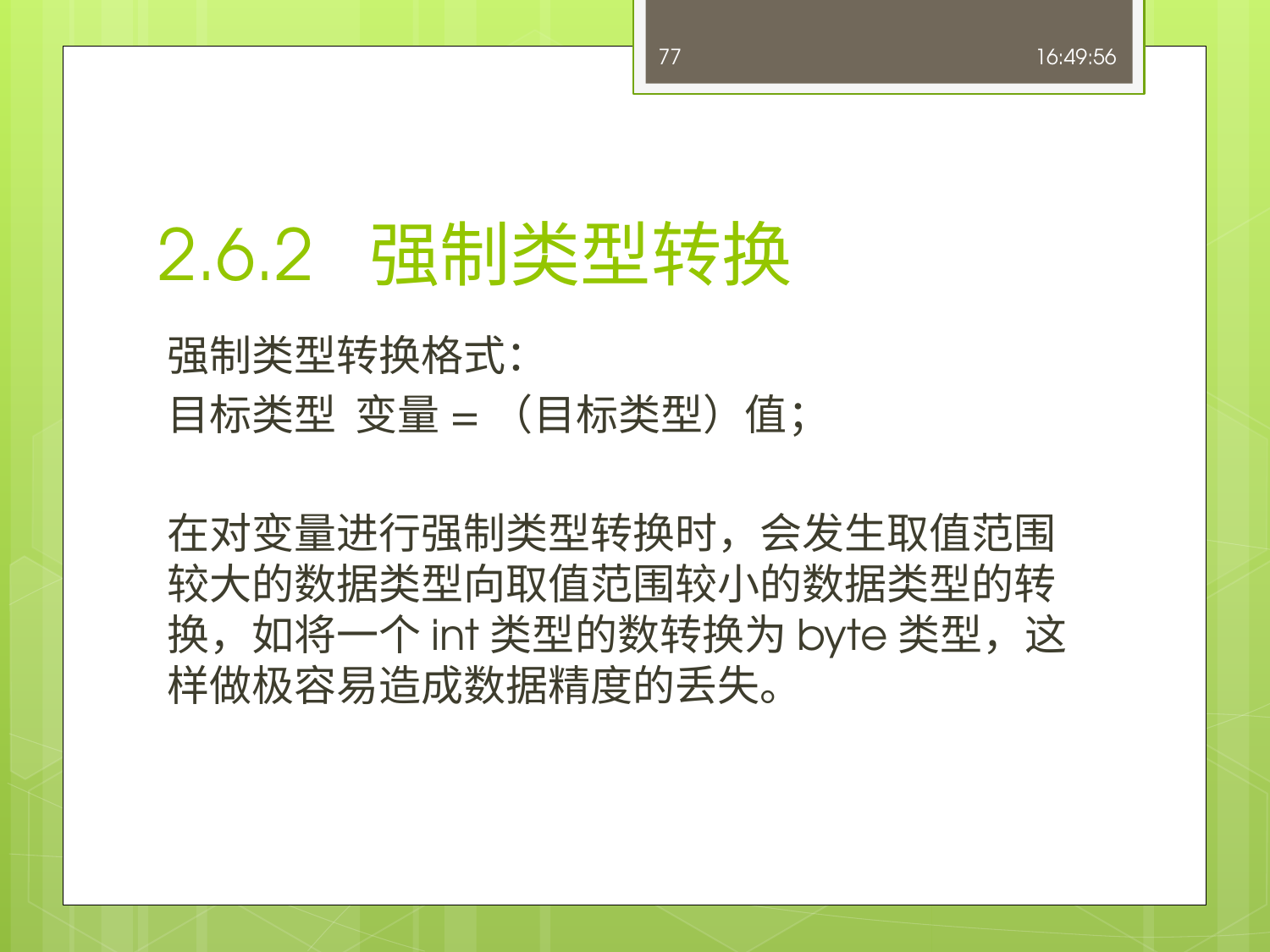

77
16:49:56
# 2.6.2  强制类型转换
强制类型转换格式：
目标类型  变量=（目标类型）值；

在对变量进行强制类型转换时，会发生取值范围较大的数据类型向取值范围较小的数据类型的转换，如将一个int类型的数转换为byte类型，这样做极容易造成数据精度的丢失。